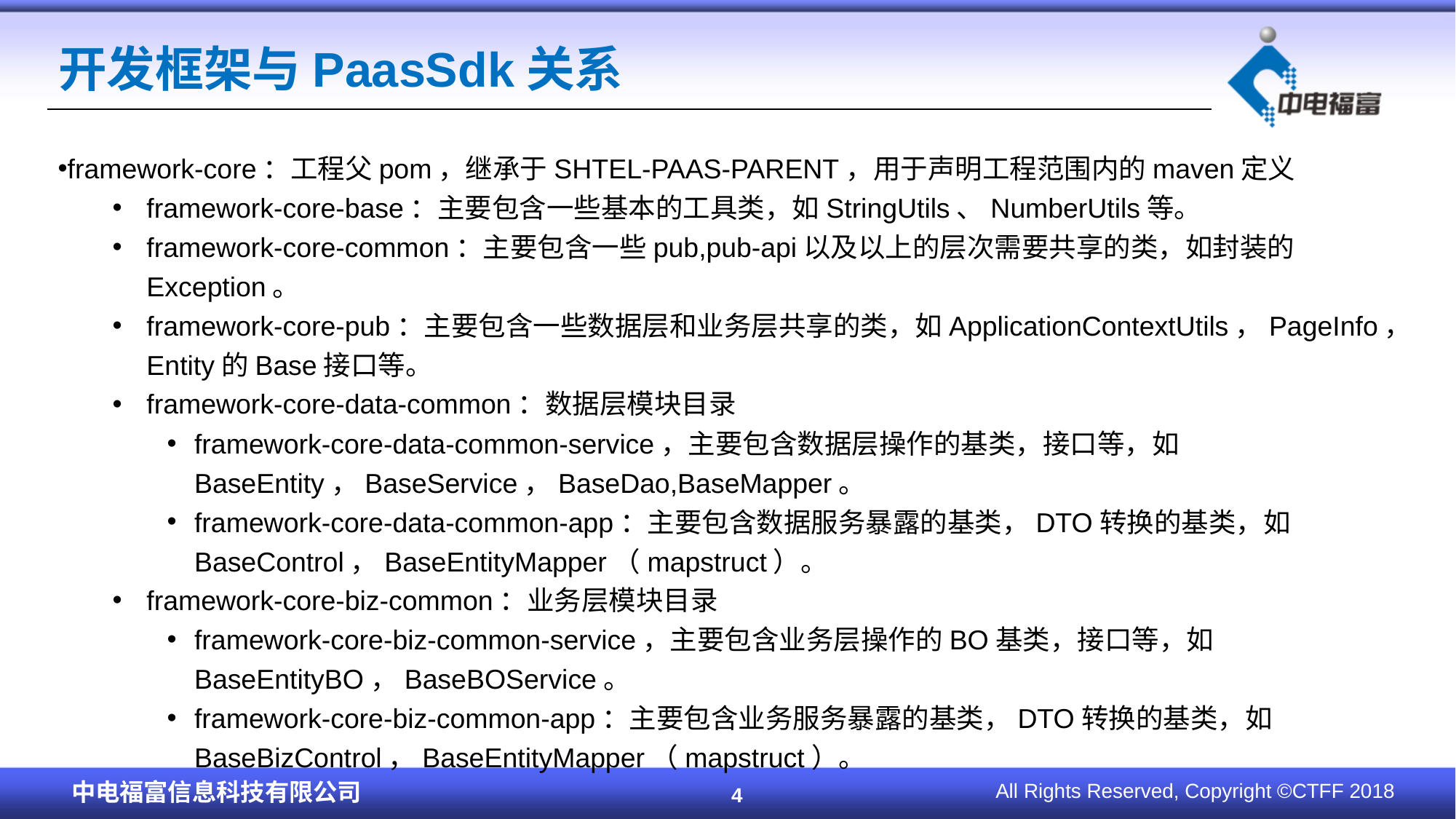

# 开发框架与PaasSdk关系
framework-core：工程父pom，继承于SHTEL-PAAS-PARENT，用于声明工程范围内的maven定义
framework-core-base：主要包含一些基本的工具类，如StringUtils、NumberUtils等。
framework-core-common：主要包含一些pub,pub-api以及以上的层次需要共享的类，如封装的Exception。
framework-core-pub：主要包含一些数据层和业务层共享的类，如ApplicationContextUtils，PageInfo，Entity的Base接口等。
framework-core-data-common：数据层模块目录
framework-core-data-common-service，主要包含数据层操作的基类，接口等，如BaseEntity，BaseService，BaseDao,BaseMapper。
framework-core-data-common-app：主要包含数据服务暴露的基类，DTO转换的基类，如BaseControl，BaseEntityMapper（mapstruct）。
framework-core-biz-common：业务层模块目录
framework-core-biz-common-service，主要包含业务层操作的BO基类，接口等，如BaseEntityBO，BaseBOService。
framework-core-biz-common-app：主要包含业务服务暴露的基类，DTO转换的基类，如BaseBizControl，BaseEntityMapper（mapstruct）。